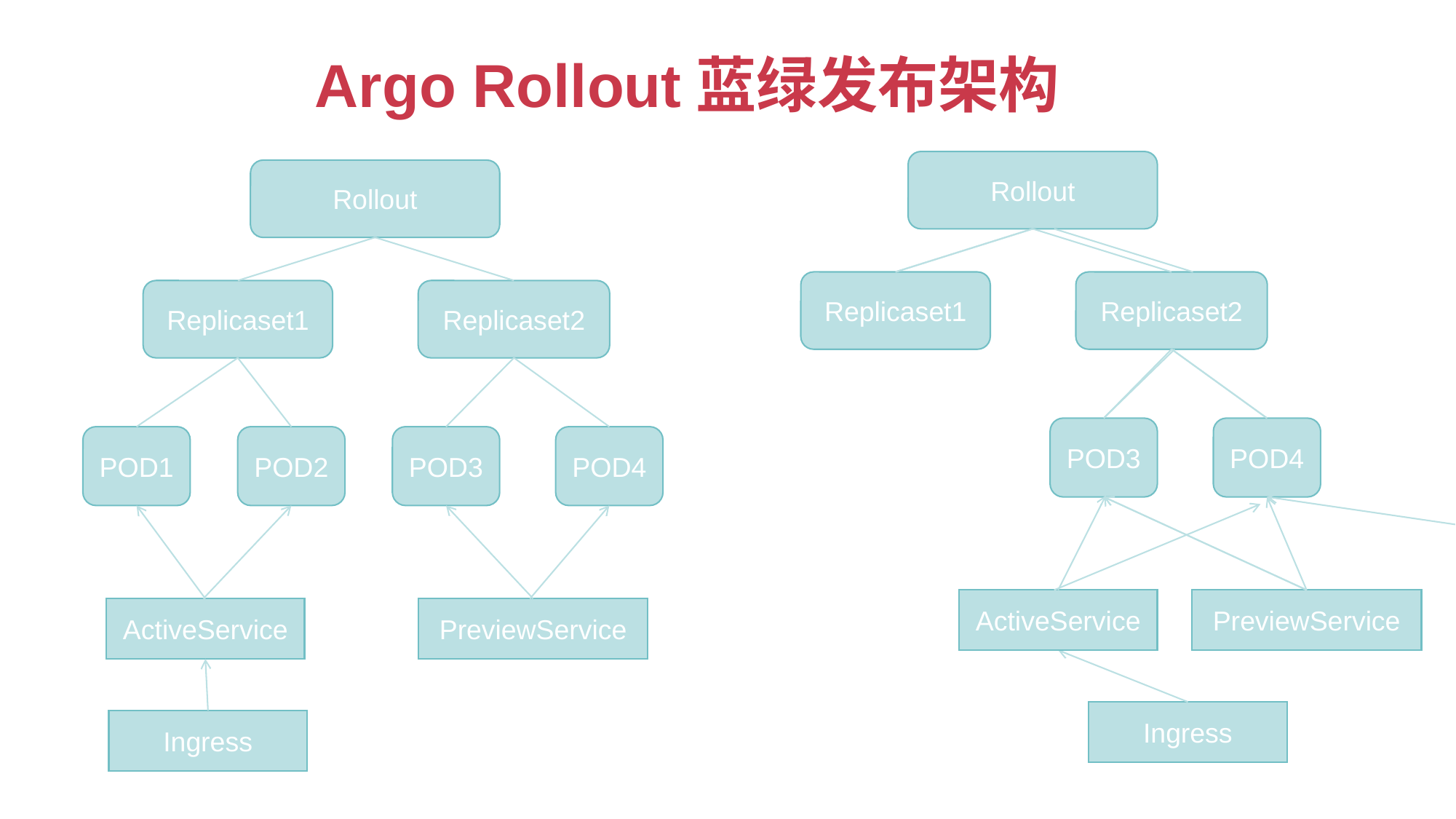

Argo Rollout蓝绿发布架构
Rollout
Rollout
Replicaset1
Replicaset2
Replicaset1
Replicaset2
POD3
POD4
POD1
POD2
POD3
POD4
ActiveService
PreviewService
PreviewService
ActiveService
Ingress
Ingress